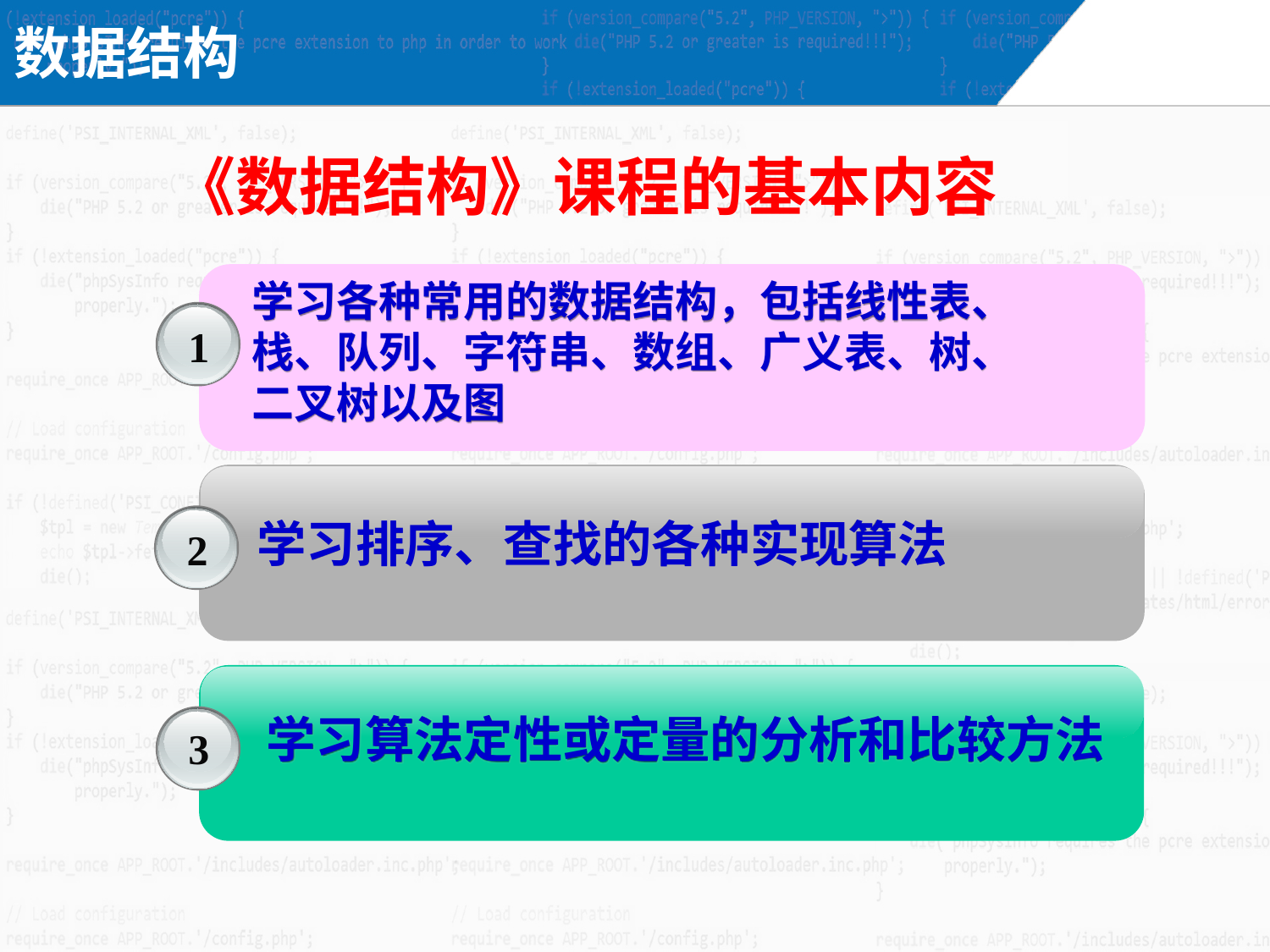

数据结构
《数据结构》课程的基本内容

学习各种常用的数据结构，包括线性表、栈、队列、字符串、数组、广义表、树、二叉树以及图

1

学习排序、查找的各种实现算法
2

学习算法定性或定量的分析和比较方法

3